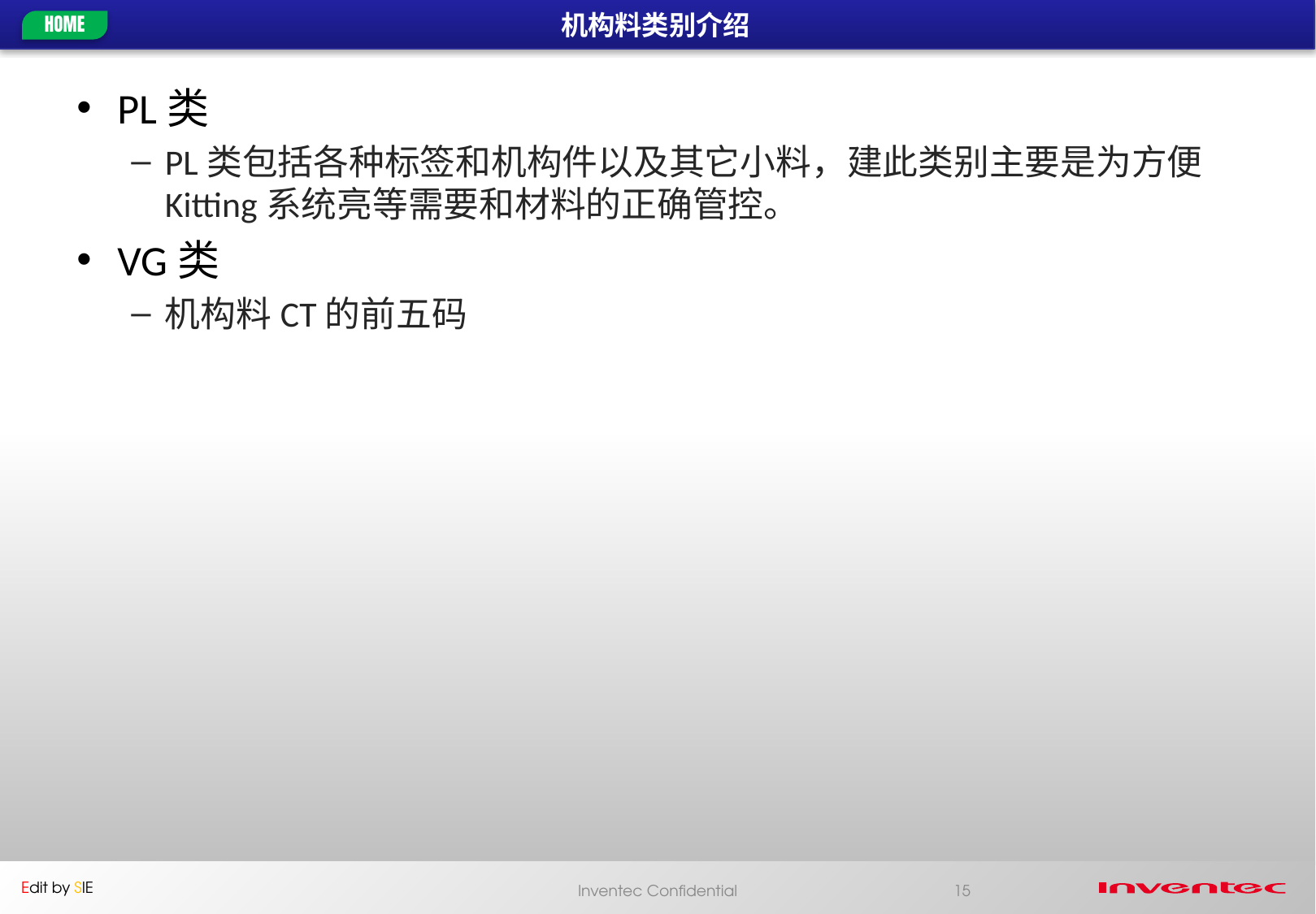

# 机构料类别介绍
PL类
PL类包括各种标签和机构件以及其它小料，建此类别主要是为方便Kitting系统亮等需要和材料的正确管控。
VG类
机构料CT的前五码

Inventec Confidential
15